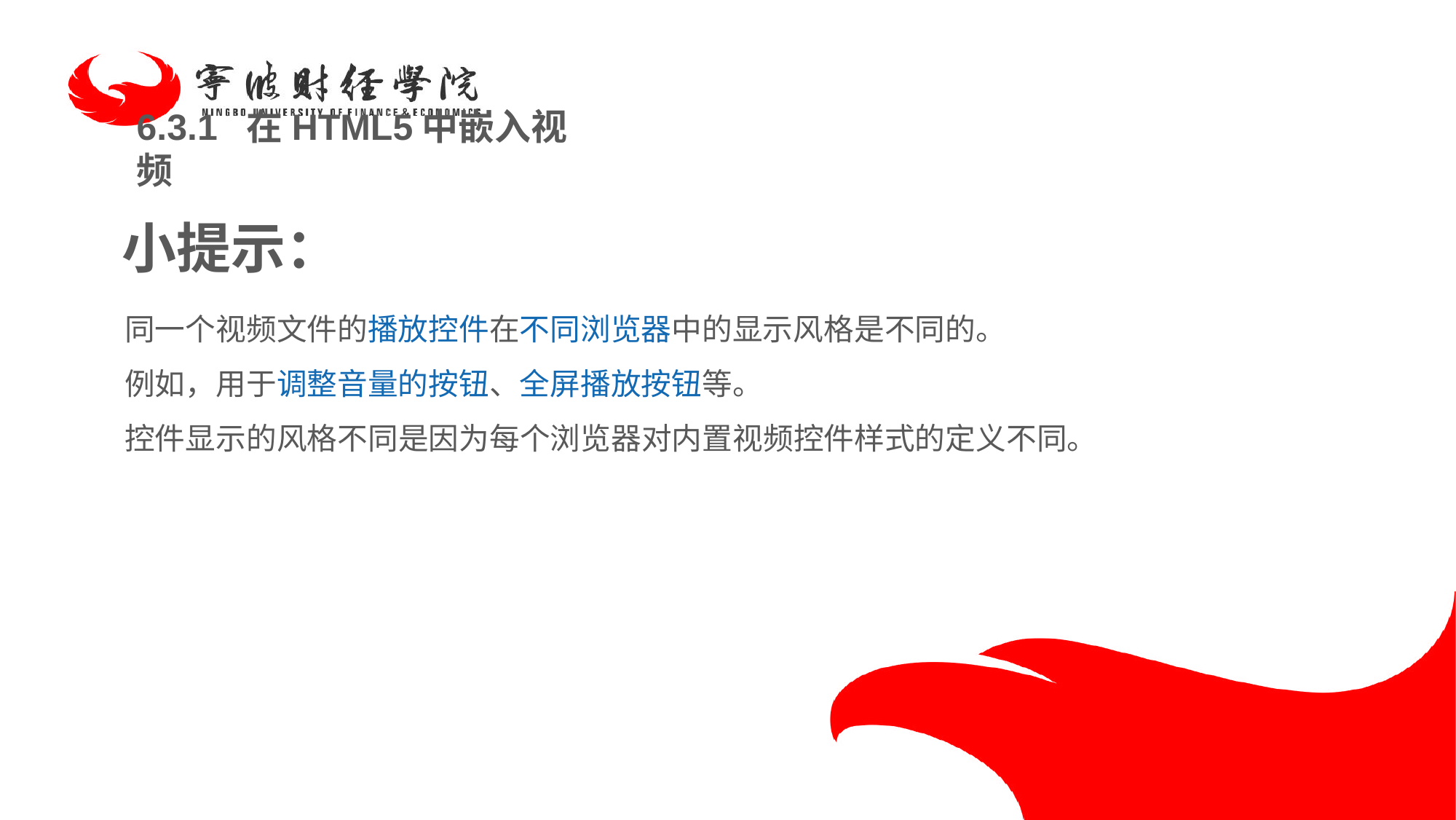

6.3.1  在HTML5中嵌入视频
小提示：
同一个视频文件的播放控件在不同浏览器中的显示风格是不同的。
例如，用于调整音量的按钮、全屏播放按钮等。
控件显示的风格不同是因为每个浏览器对内置视频控件样式的定义不同。